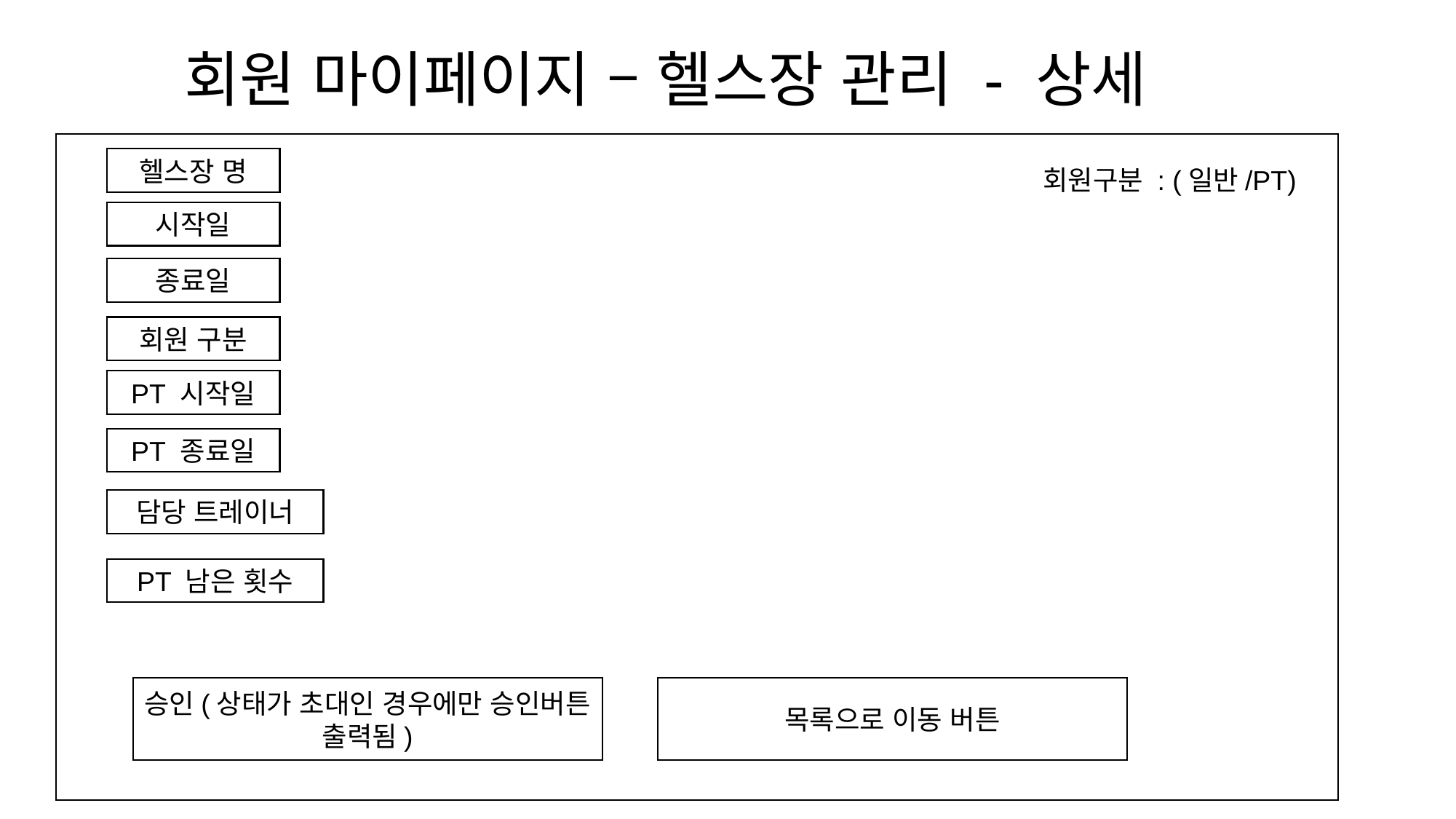

회원 마이페이지 – 헬스장 관리 - 상세

헬스장 명
회원구분 : (일반/PT)
시작일
종료일
회원 구분
PT 시작일
PT 종료일
담당 트레이너
PT 남은 횟수
승인(상태가 초대인 경우에만 승인버튼 출력됨)
목록으로 이동 버튼